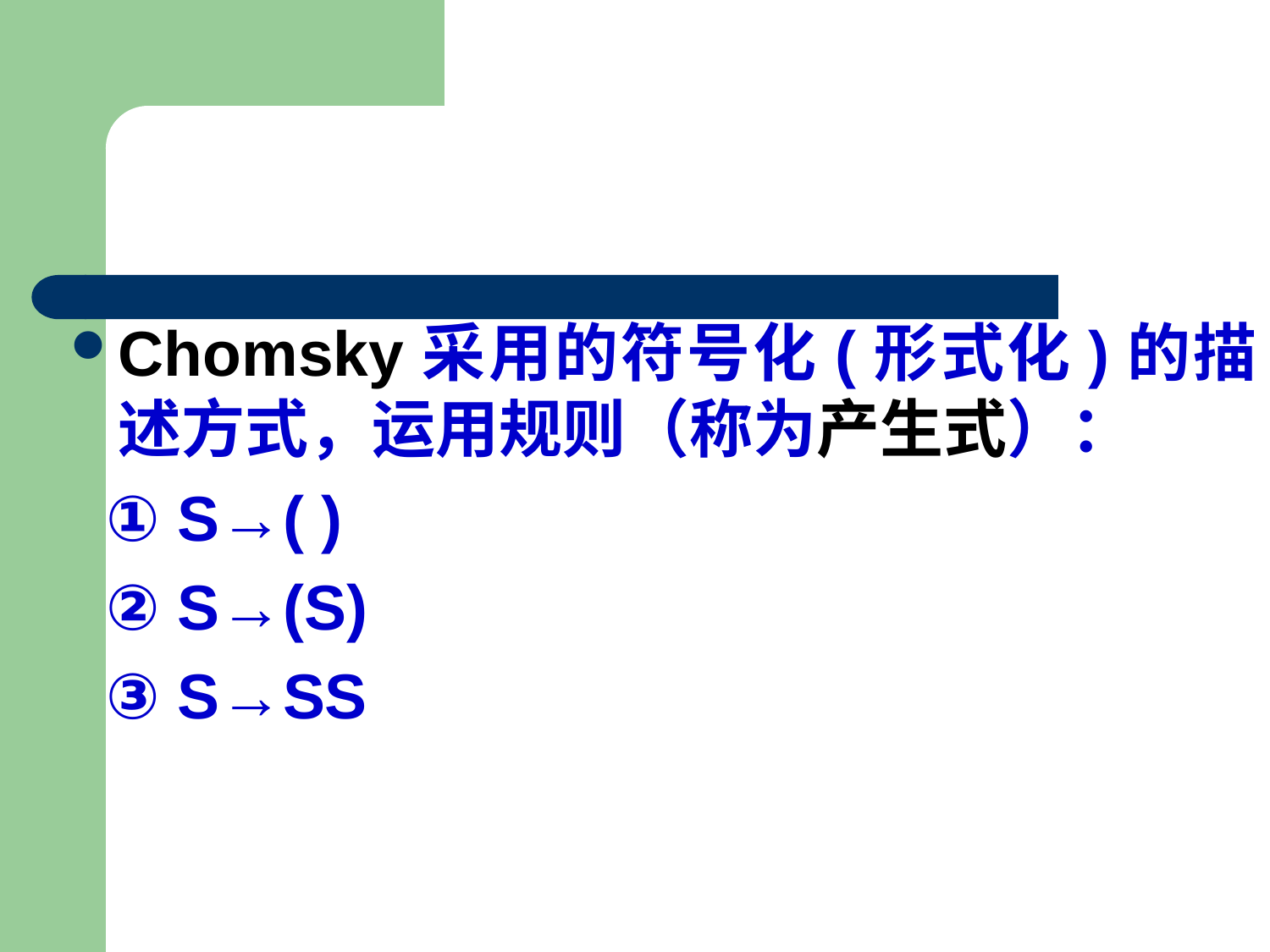

#
Chomsky采用的符号化(形式化)的描述方式，运用规则（称为产生式）：
  ① S→( )
  ② S→(S)
  ③ S→SS